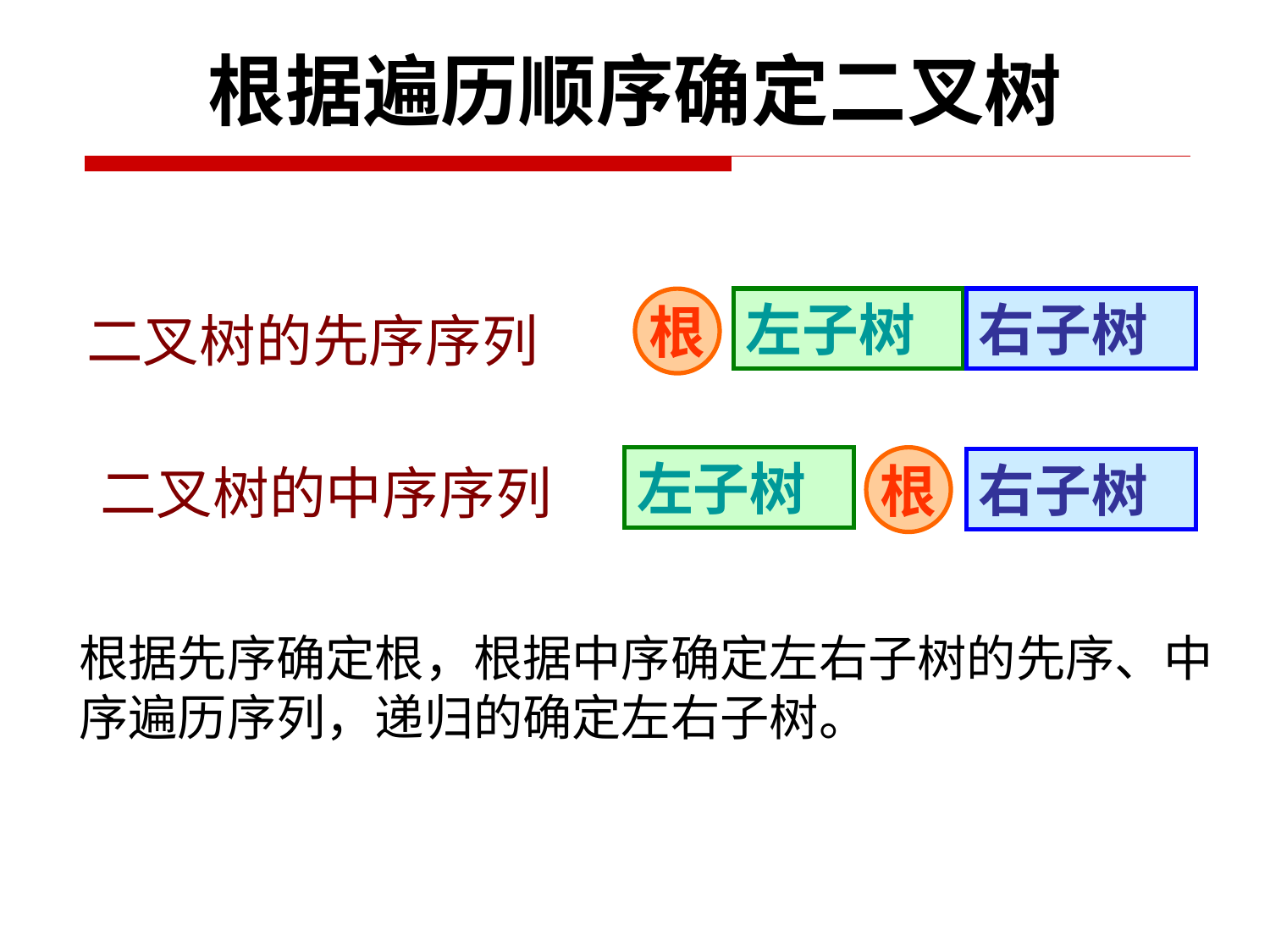

根据遍历顺序确定二叉树
根
左子树
右子树
二叉树的先序序列
二叉树的中序序列
左子树
根
右子树
根据先序确定根，根据中序确定左右子树的先序、中序遍历序列，递归的确定左右子树。